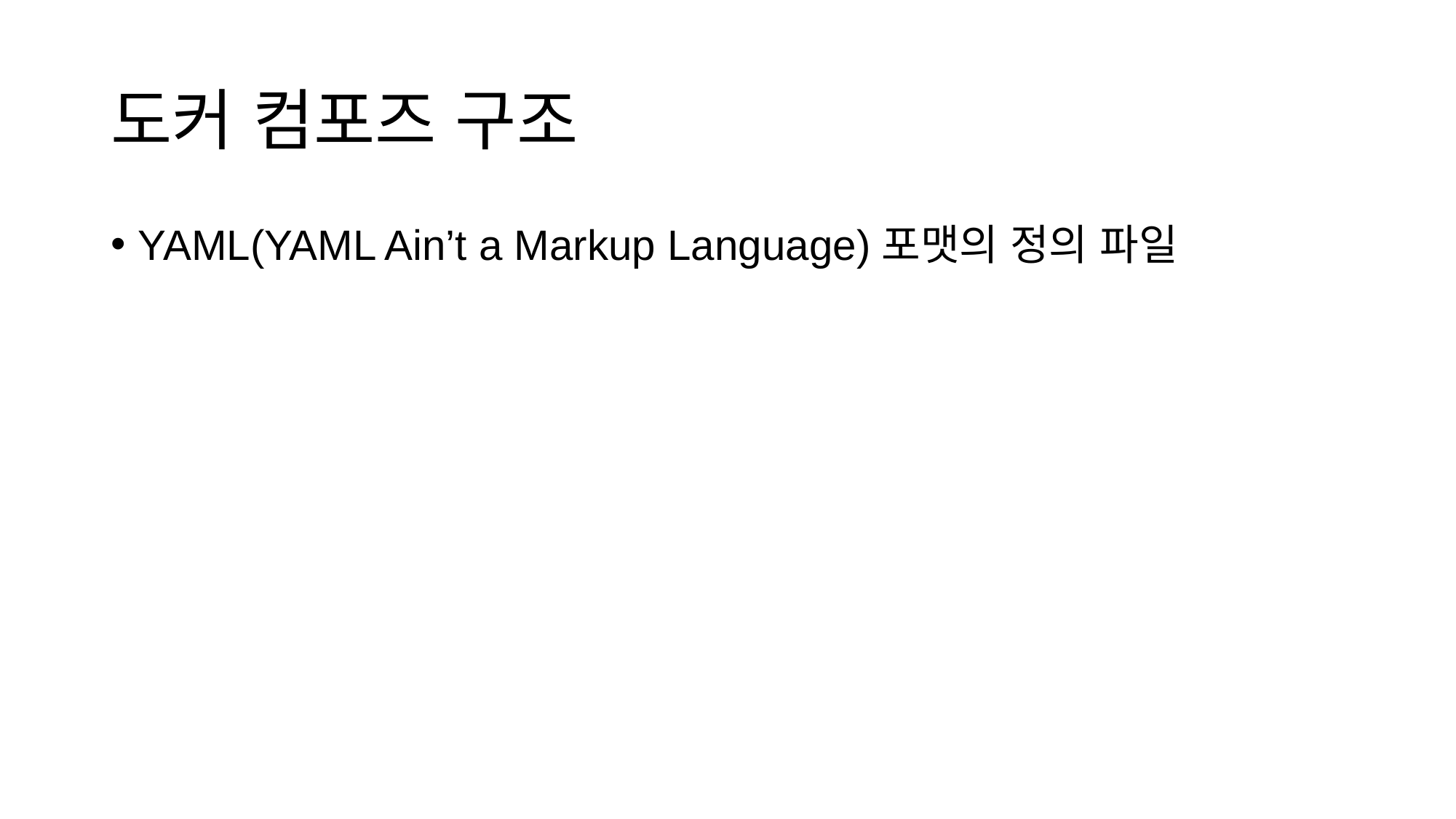

# 도커 컴포즈 구조
YAML(YAML Ain’t a Markup Language)포맷의 정의 파일